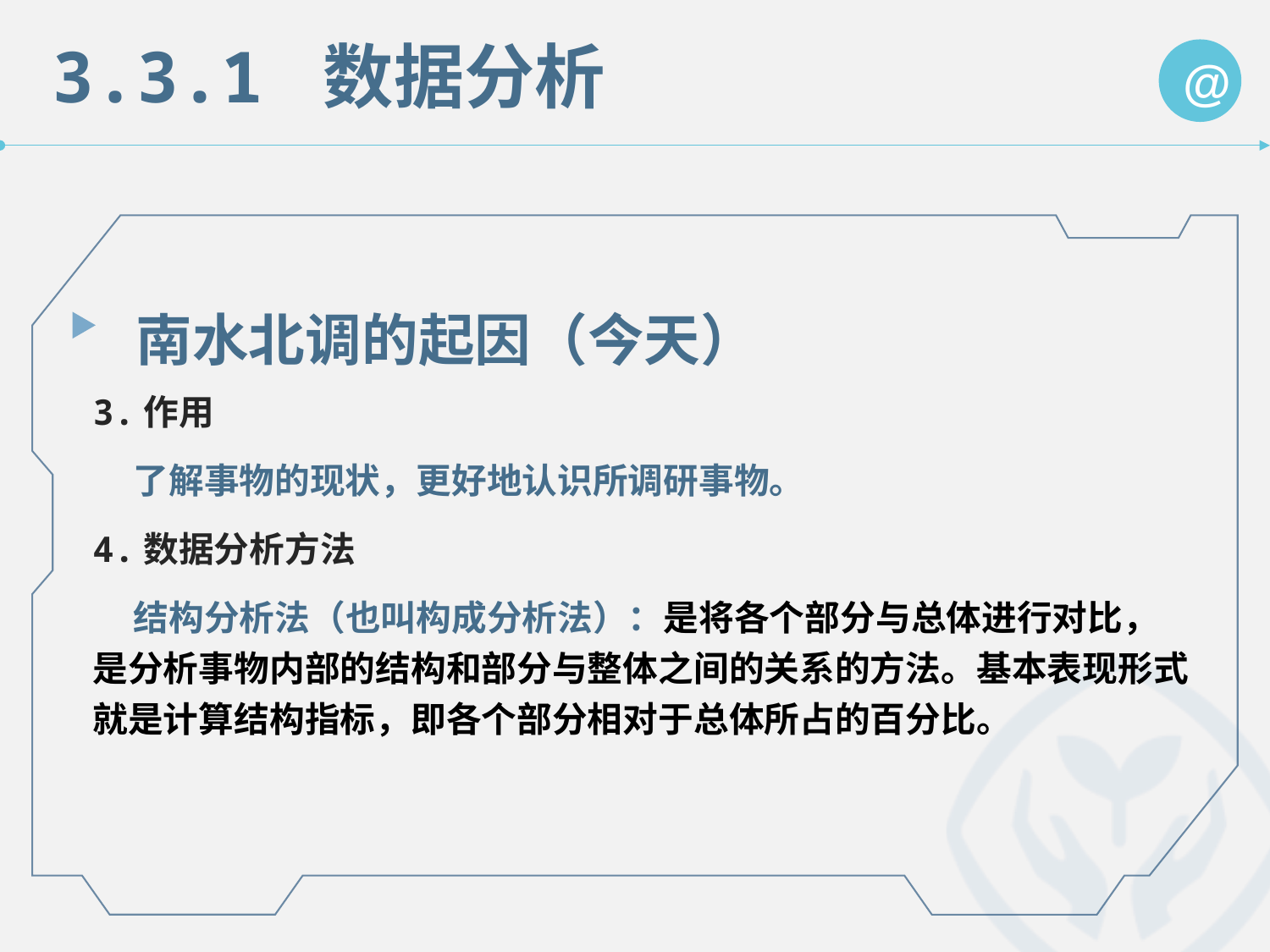

3.3.1 数据分析
@

南水北调的起因（今天）

3.作用
    了解事物的现状，更好地认识所调研事物。
4.数据分析方法
    结构分析法（也叫构成分析法）：是将各个部分与总体进行对比，是分析事物内部的结构和部分与整体之间的关系的方法。基本表现形式就是计算结构指标，即各个部分相对于总体所占的百分比。